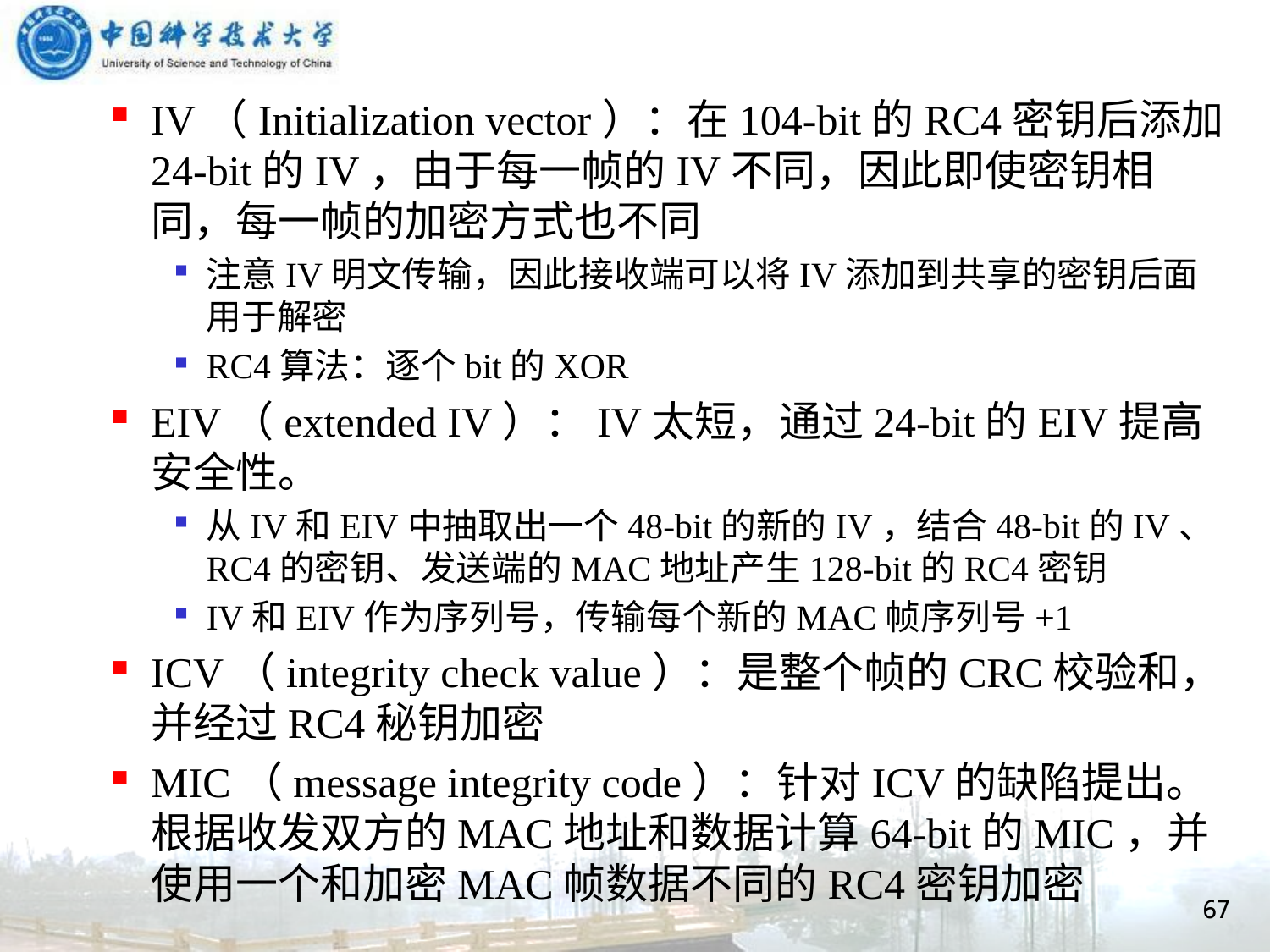

IV（Initialization vector）：在104-bit的RC4密钥后添加24-bit的IV，由于每一帧的IV不同，因此即使密钥相同，每一帧的加密方式也不同
注意IV明文传输，因此接收端可以将IV添加到共享的密钥后面用于解密
RC4算法：逐个bit的XOR
EIV（extended IV）：IV太短，通过24-bit的EIV提高安全性。
从IV和EIV中抽取出一个48-bit的新的IV，结合48-bit的IV、RC4的密钥、发送端的MAC地址产生128-bit的RC4密钥
IV和EIV作为序列号，传输每个新的MAC帧序列号+1
ICV（integrity check value）：是整个帧的CRC校验和，并经过RC4秘钥加密
MIC（message integrity code）：针对ICV的缺陷提出。根据收发双方的MAC地址和数据计算64-bit的MIC，并使用一个和加密MAC帧数据不同的RC4密钥加密
67